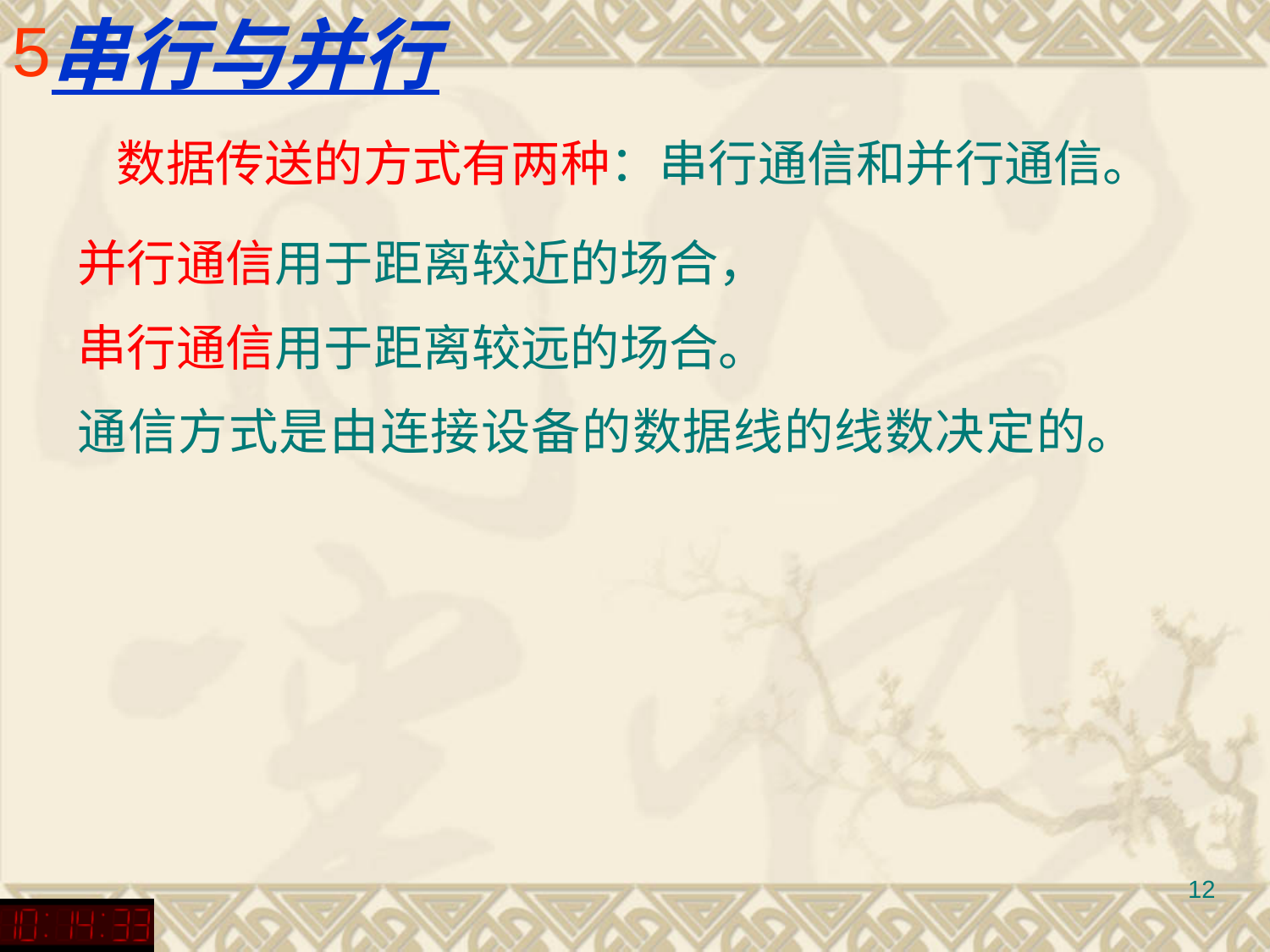

串行与并行
　数据传送的方式有两种：串行通信和并行通信。
并行通信用于距离较近的场合，
串行通信用于距离较远的场合。
通信方式是由连接设备的数据线的线数决定的。
12